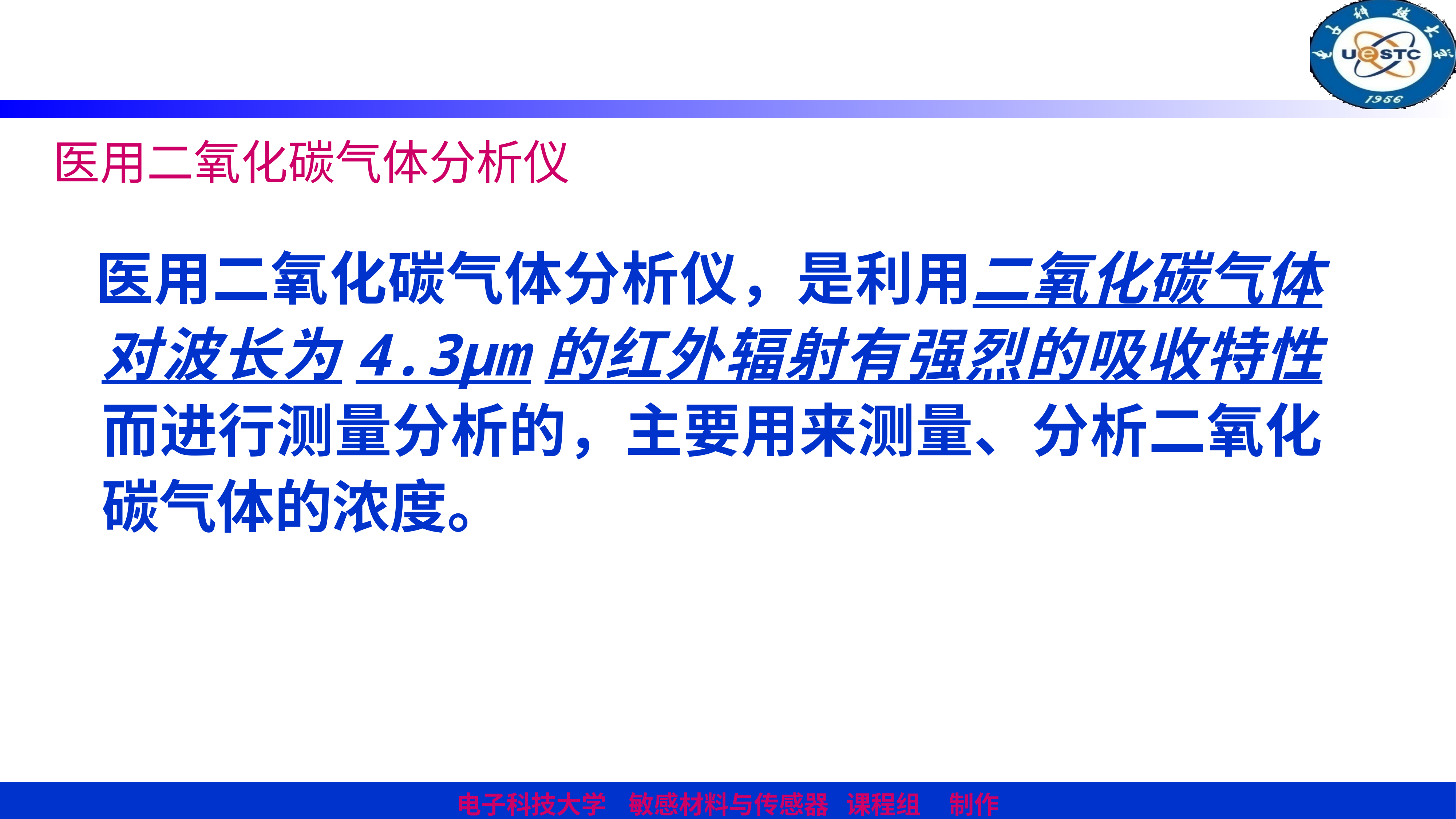

# 医用二氧化碳气体分析仪
  医用二氧化碳气体分析仪，是利用二氧化碳气体对波长为4.3μm的红外辐射有强烈的吸收特性而进行测量分析的，主要用来测量、分析二氧化碳气体的浓度。